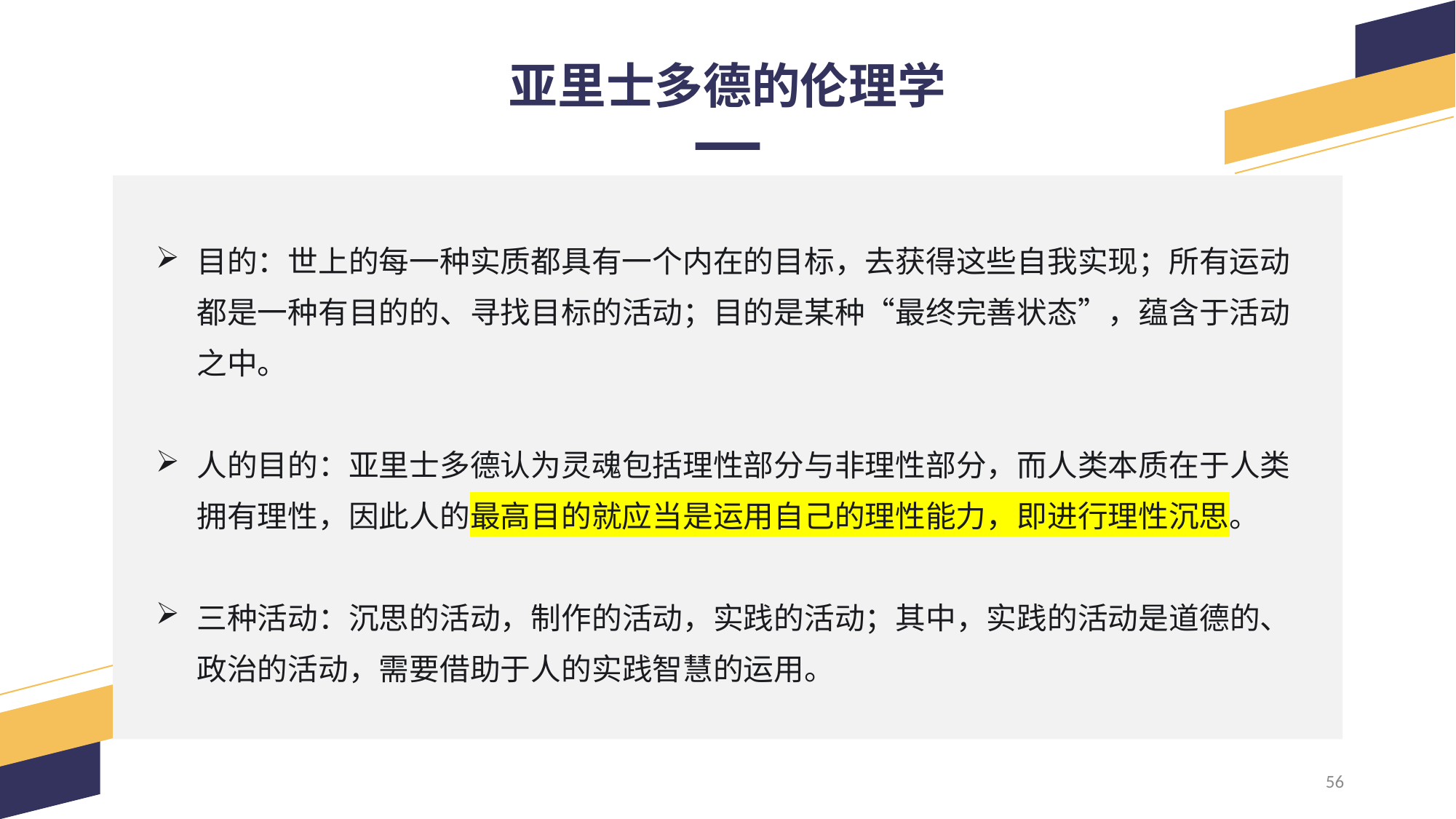

亚里士多德的伦理学

目的：世上的每一种实质都具有一个内在的目标，去获得这些自我实现；所有运动都是一种有目的的、寻找目标的活动；目的是某种“最终完善状态”，蕴含于活动之中。

人的目的：亚里士多德认为灵魂包括理性部分与非理性部分，而人类本质在于人类拥有理性，因此人的最高目的就应当是运用自己的理性能力，即进行理性沉思。

三种活动：沉思的活动，制作的活动，实践的活动；其中，实践的活动是道德的、政治的活动，需要借助于人的实践智慧的运用。

56